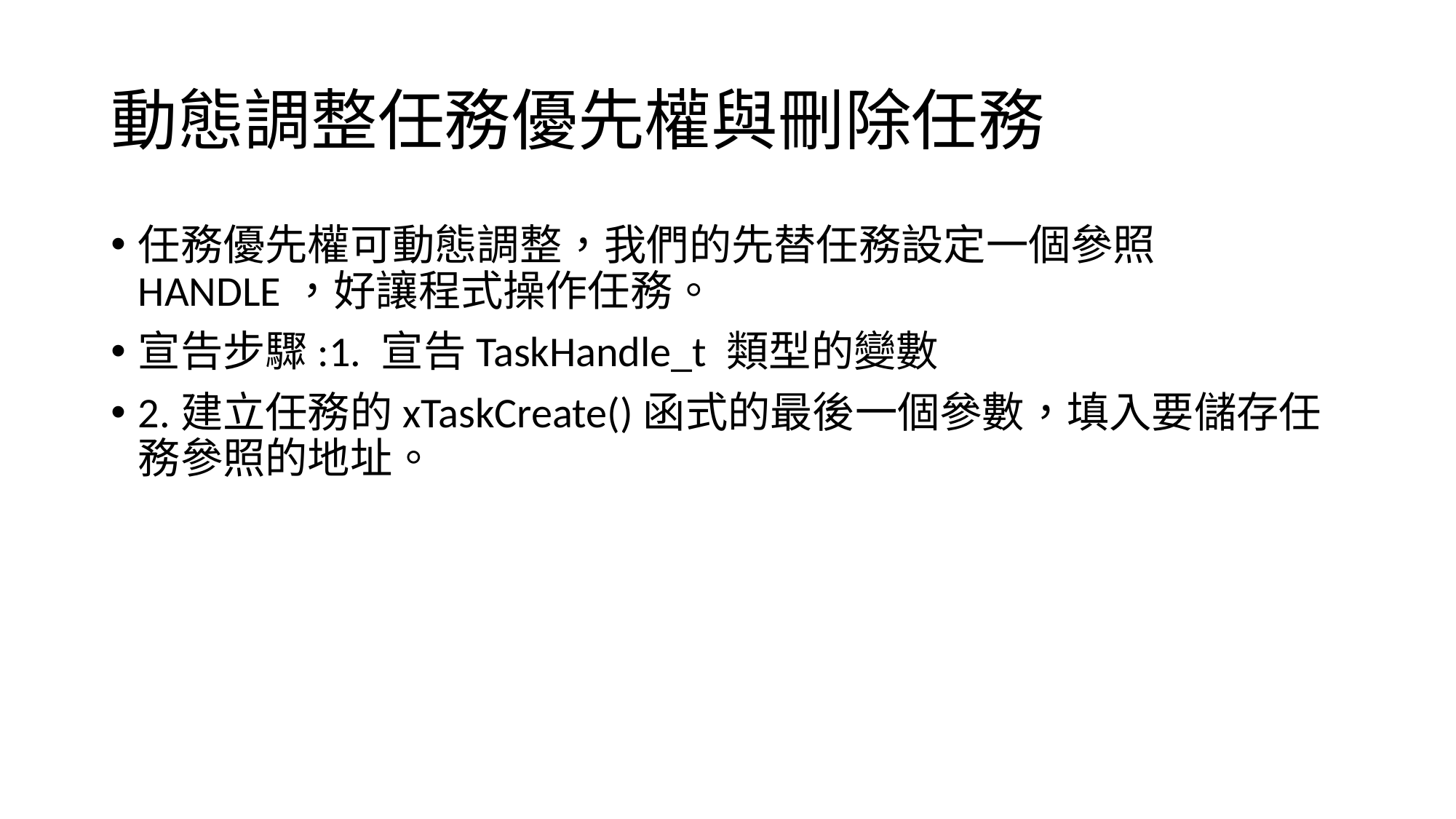

# 動態調整任務優先權與刪除任務
任務優先權可動態調整，我們的先替任務設定一個參照HANDLE，好讓程式操作任務。
宣告步驟:1. 宣告TaskHandle_t 類型的變數
2.建立任務的xTaskCreate()函式的最後一個參數，填入要儲存任務參照的地址。